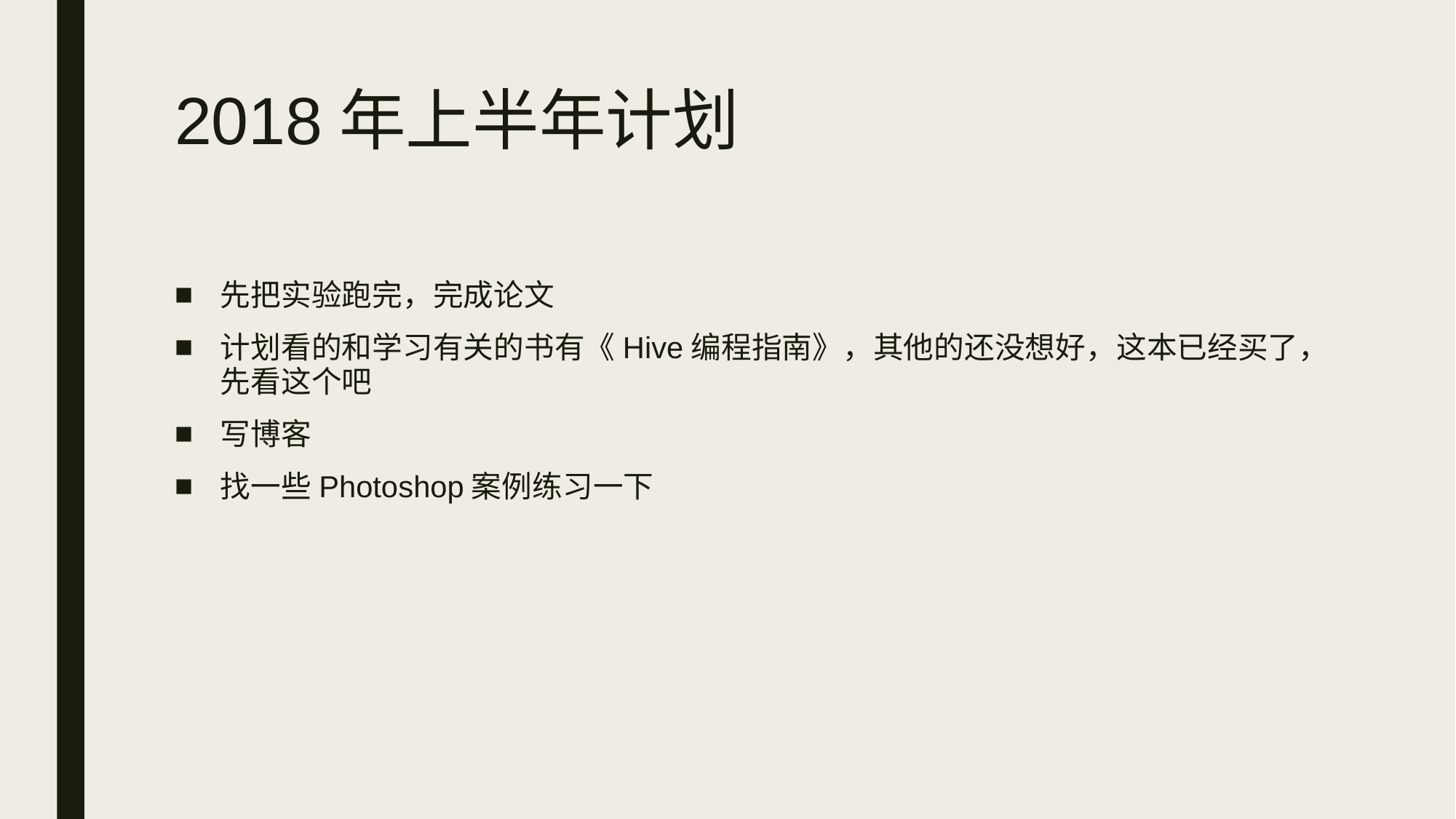

# 2018年上半年计划
先把实验跑完，完成论文
计划看的和学习有关的书有《Hive编程指南》，其他的还没想好，这本已经买了，先看这个吧
写博客
找一些Photoshop案例练习一下